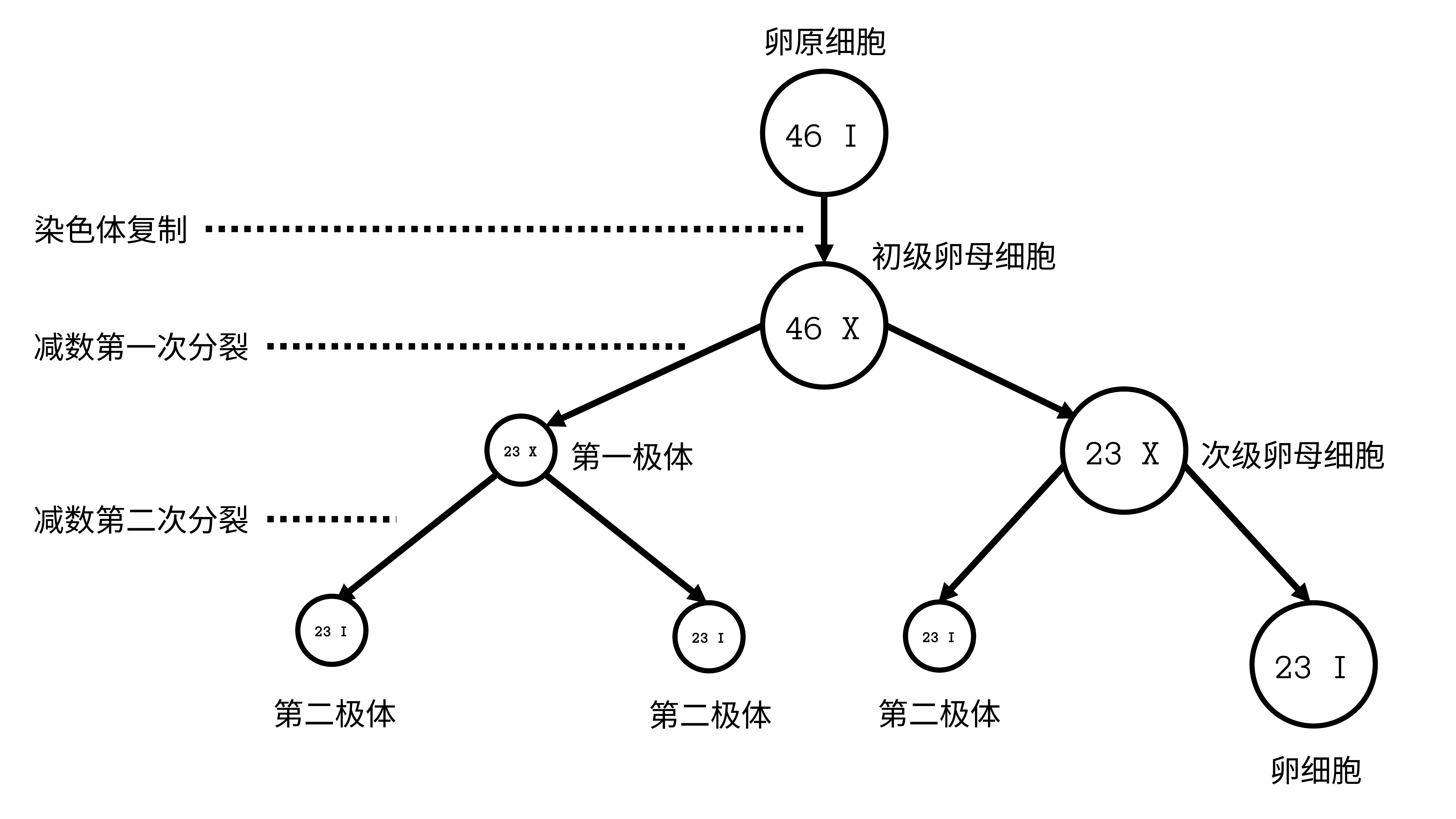

卵原细胞
46 I
染色体复制
初级卵母细胞
46 X
减数第一次分裂
23 X
23 X
次级卵母细胞
第一极体
减数第二次分裂
23 I
23 I
23 I
23 I
第二极体
第二极体
第二极体
卵细胞